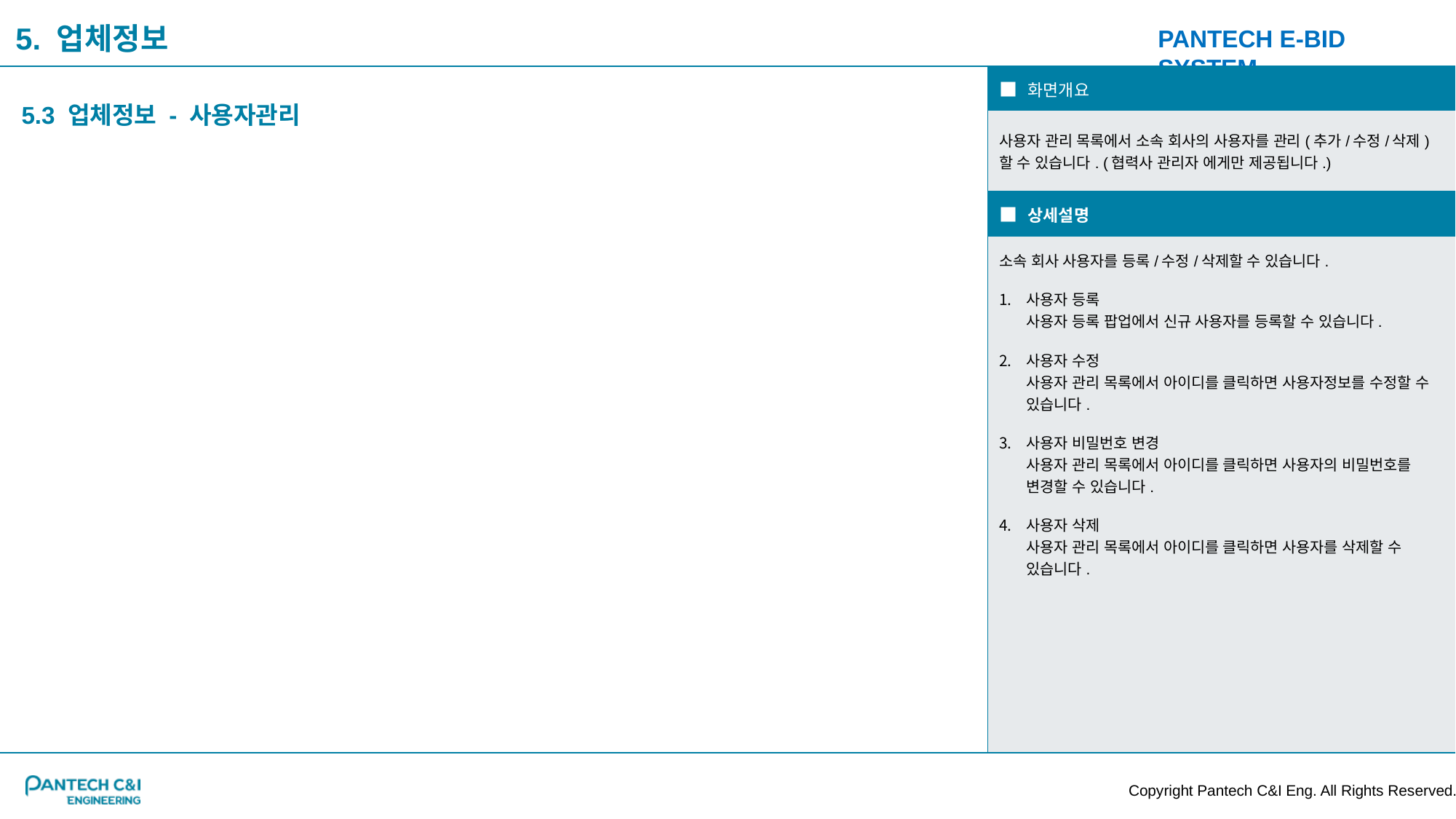

5. 업체정보
| ■ 화면개요 |
| --- |
| 사용자 관리 목록에서 소속 회사의 사용자를 관리(추가/수정/삭제)할 수 있습니다. (협력사 관리자 에게만 제공됩니다.) |
| ■ 상세설명 |
| 소속 회사 사용자를 등록/수정/삭제할 수 있습니다. 사용자 등록 사용자 등록 팝업에서 신규 사용자를 등록할 수 있습니다. 사용자 수정 사용자 관리 목록에서 아이디를 클릭하면 사용자정보를 수정할 수 있습니다. 사용자 비밀번호 변경 사용자 관리 목록에서 아이디를 클릭하면 사용자의 비밀번호를 변경할 수 있습니다. 사용자 삭제 사용자 관리 목록에서 아이디를 클릭하면 사용자를 삭제할 수 있습니다. |
5.3 업체정보 - 사용자관리